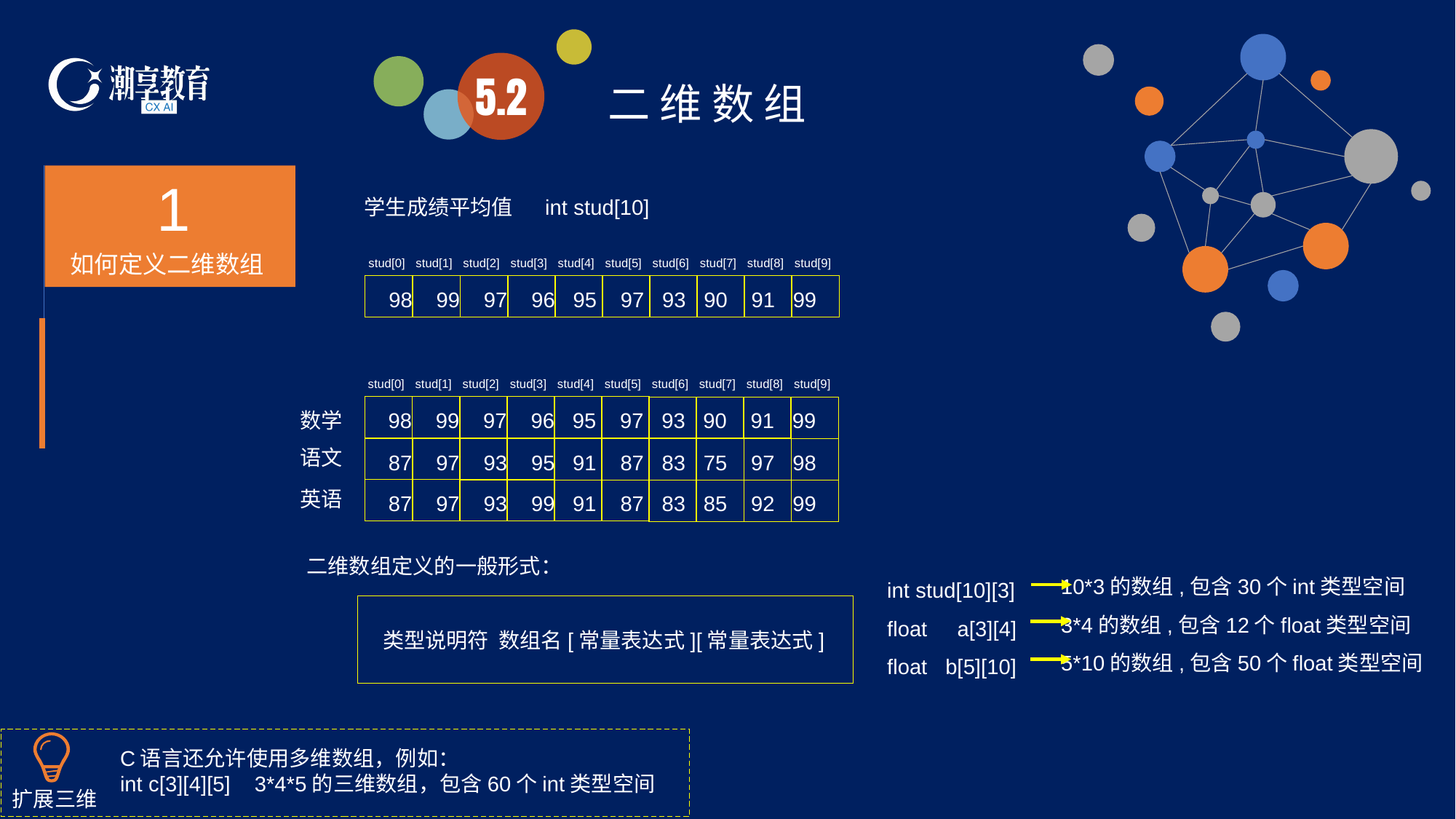

5.2

二 维 数 组
1

如何定义二维数组

int stud[10]
学生成绩平均值
stud[0]
stud[1]
stud[2]
stud[3]
stud[4]
stud[5]
stud[6]
stud[7]
stud[8]
stud[9]

98    99    97    96   95    97   93   90    91   99
stud[0]
stud[1]
stud[2]
stud[3]
stud[4]
stud[5]
stud[6]
stud[7]
stud[8]
stud[9]

数学
98    99    97    96   95    97   93   90    91   99

语文
87    97    93    95   91    87   83   75    97   98

英语
87    97    93    99   91    87   83   85    92   99
二维数组定义的一般形式：
10*3的数组,包含30个int类型空间
3*4的数组,包含12个float类型空间
5*10的数组,包含50个float类型空间
int stud[10][3]
float     a[3][4]
float   b[5][10]

  类型说明符  数组名[常量表达式][常量表达式]

扩展三维

C语言还允许使用多维数组，例如：
int c[3][4][5]    3*4*5的三维数组，包含60个int类型空间